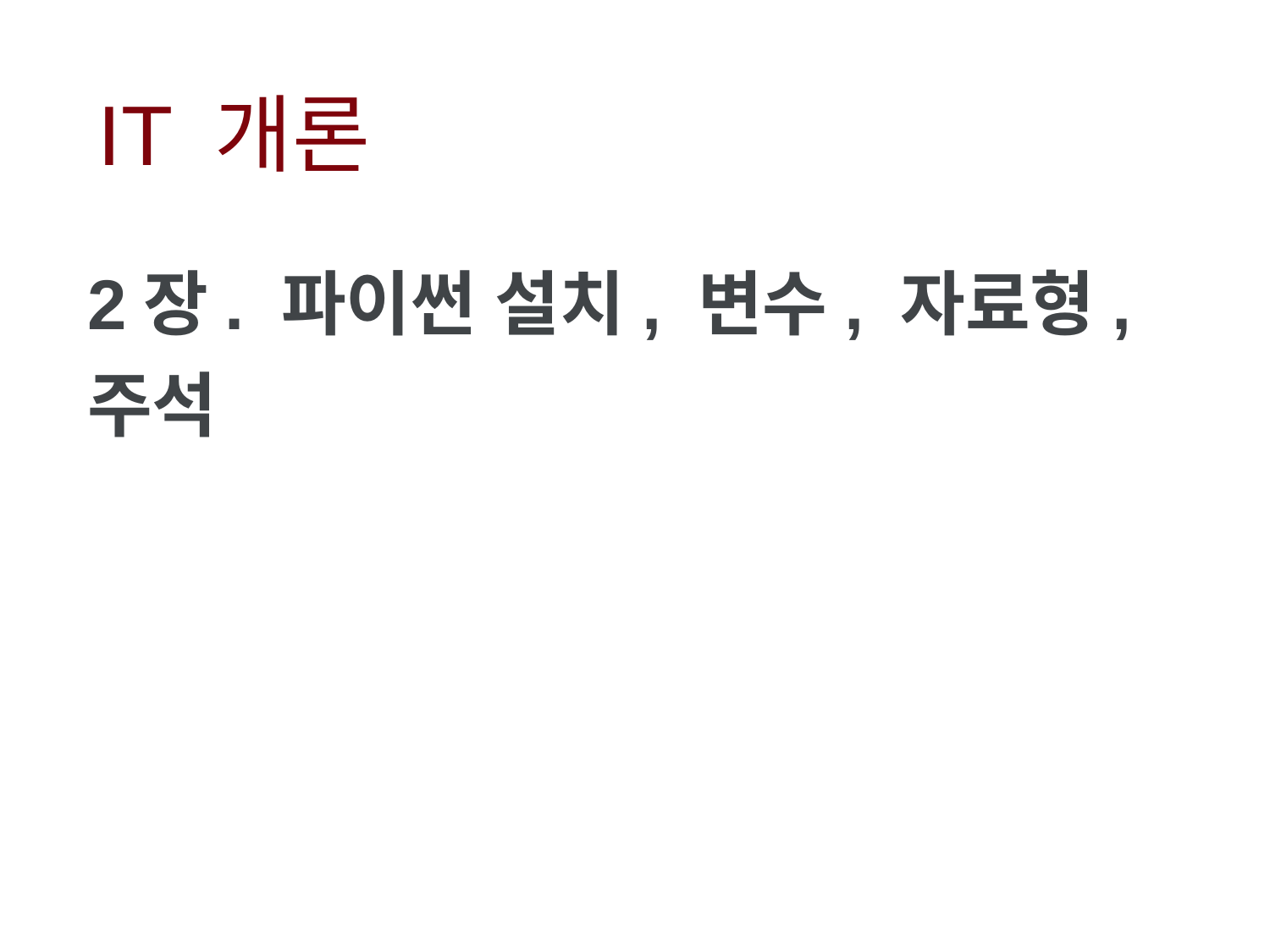

# IT 개론
2장. 파이썬 설치, 변수, 자료형, 주석